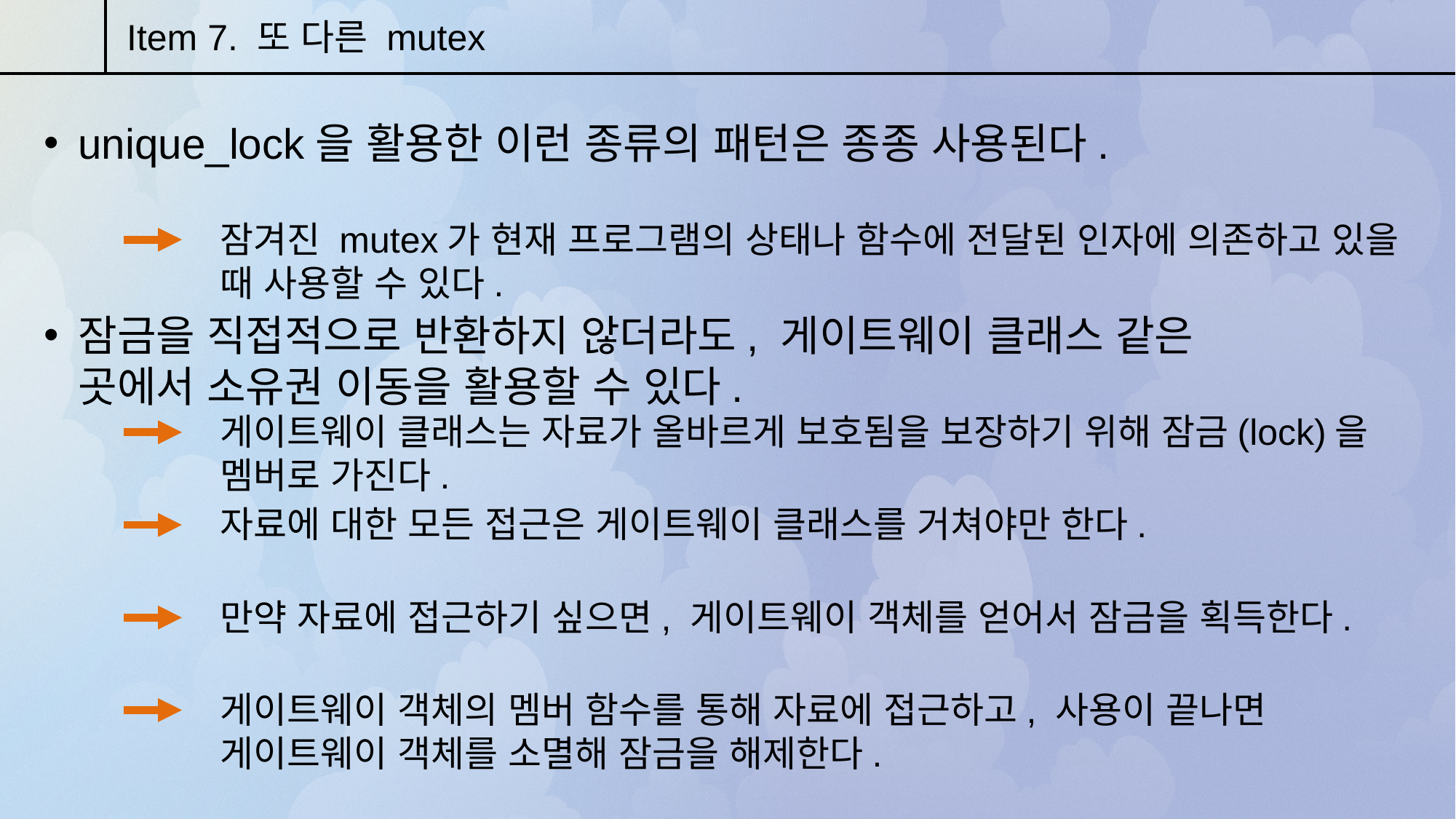

Item 7. 또 다른 mutex
unique_lock을 활용한 이런 종류의 패턴은 종종 사용된다.
잠겨진 mutex가 현재 프로그램의 상태나 함수에 전달된 인자에 의존하고 있을 때 사용할 수 있다.
잠금을 직접적으로 반환하지 않더라도, 게이트웨이 클래스 같은 곳에서 소유권 이동을 활용할 수 있다.
게이트웨이 클래스는 자료가 올바르게 보호됨을 보장하기 위해 잠금(lock)을 멤버로 가진다.
자료에 대한 모든 접근은 게이트웨이 클래스를 거쳐야만 한다.
만약 자료에 접근하기 싶으면, 게이트웨이 객체를 얻어서 잠금을 획득한다.
게이트웨이 객체의 멤버 함수를 통해 자료에 접근하고, 사용이 끝나면 게이트웨이 객체를 소멸해 잠금을 해제한다.